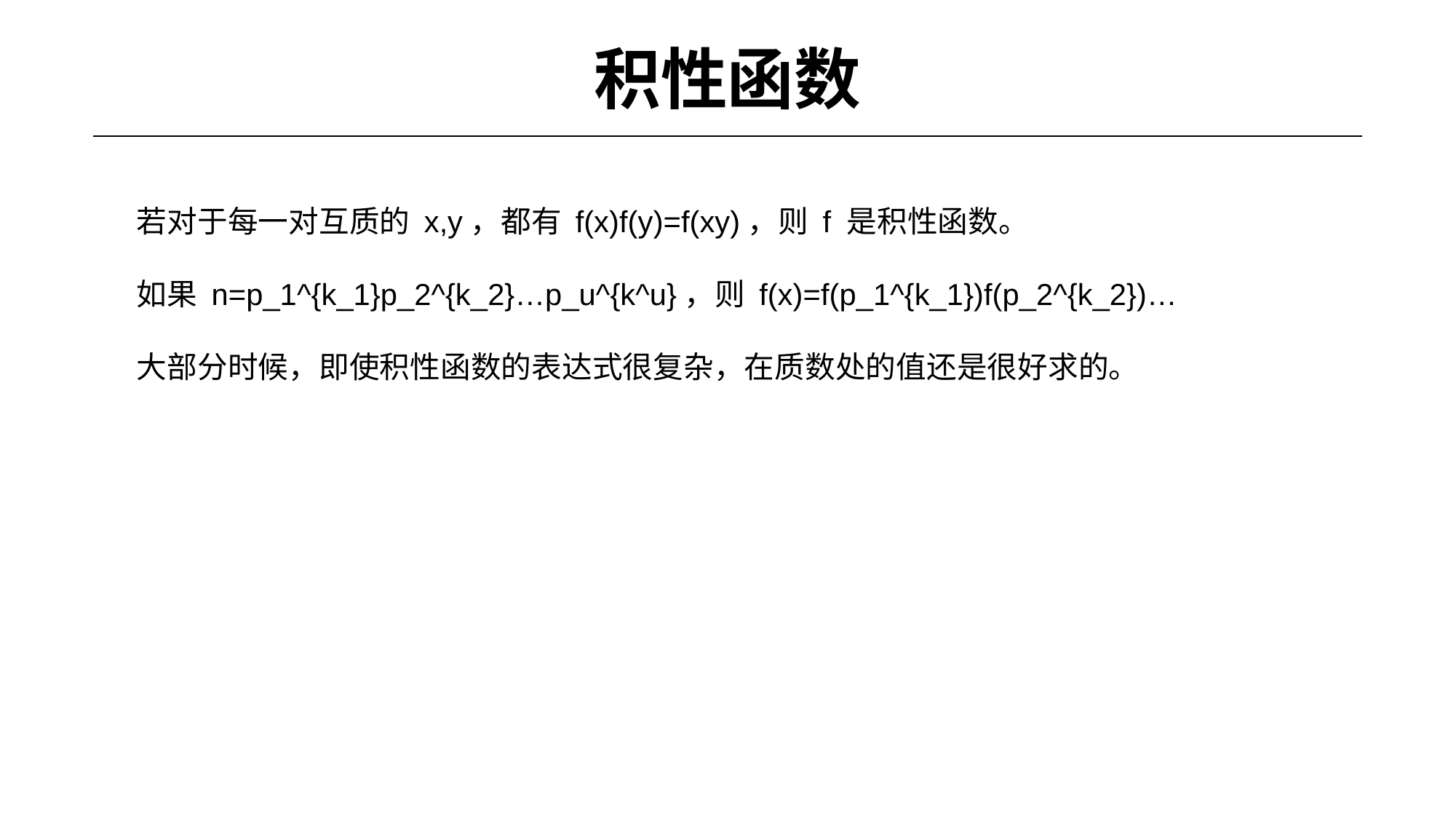

# 积性函数
若对于每一对互质的 x,y，都有 f(x)f(y)=f(xy)，则 f 是积性函数。

如果 n=p_1^{k_1}p_2^{k_2}…p_u^{k^u}，则 f(x)=f(p_1^{k_1})f(p_2^{k_2})…

大部分时候，即使积性函数的表达式很复杂，在质数处的值还是很好求的。